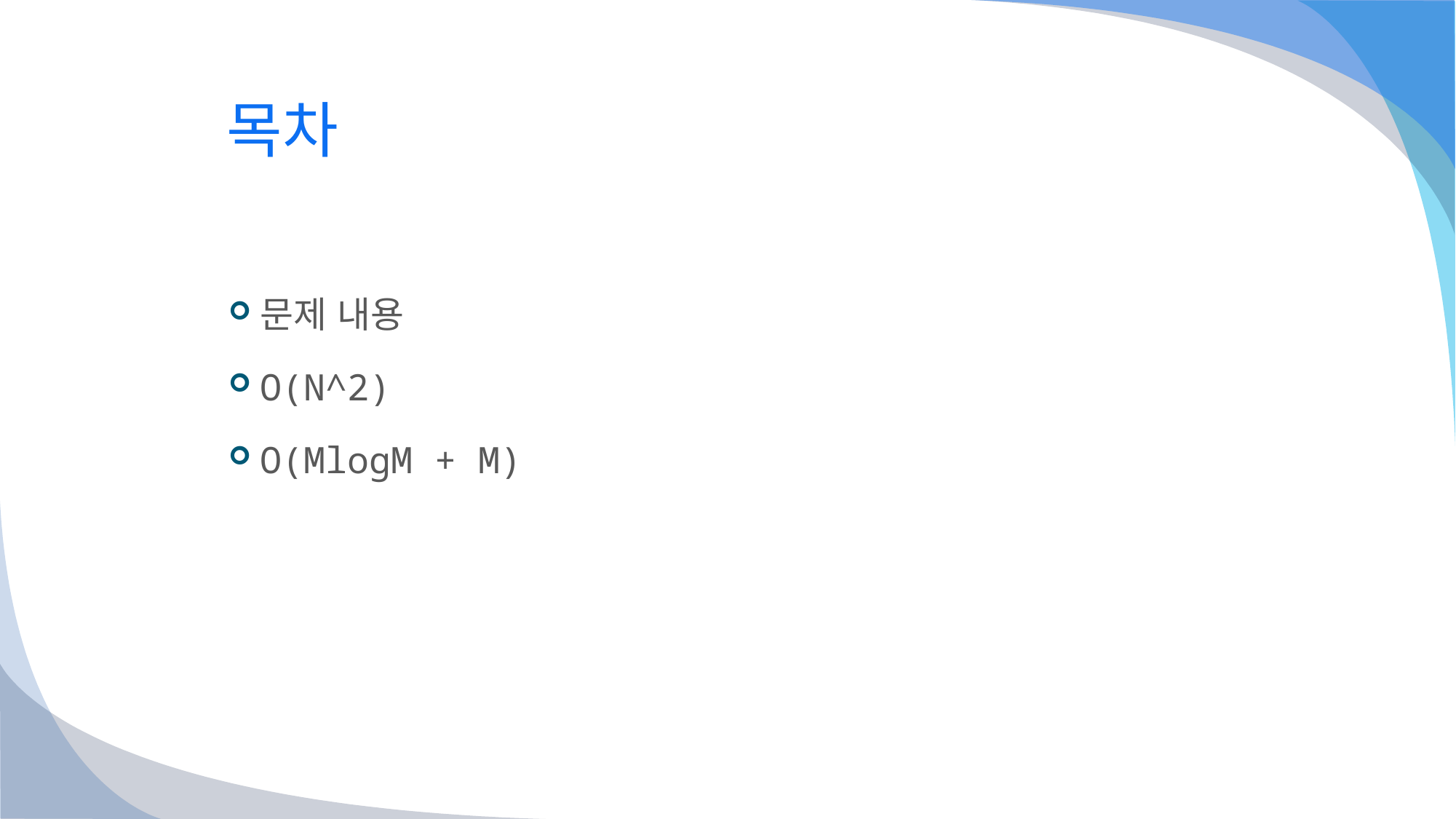

# 목차
문제 내용
O(N^2)
O(MlogM + M)